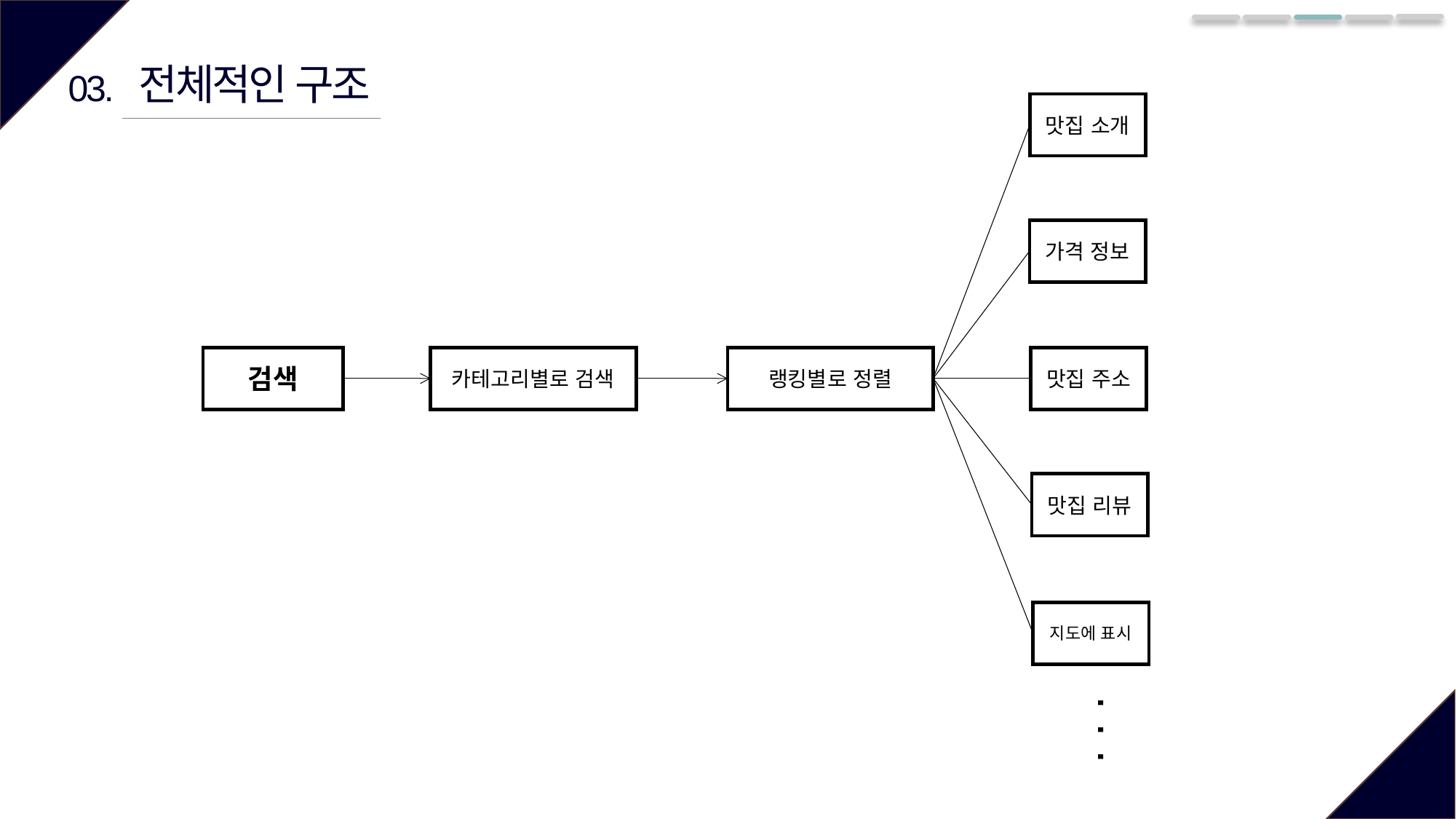

전체적인 구조
03.
맛집 소개
가격 정보
검색
카테고리별로 검색
랭킹별로 정렬
맛집 주소
맛집 리뷰
지도에 표시
. . .